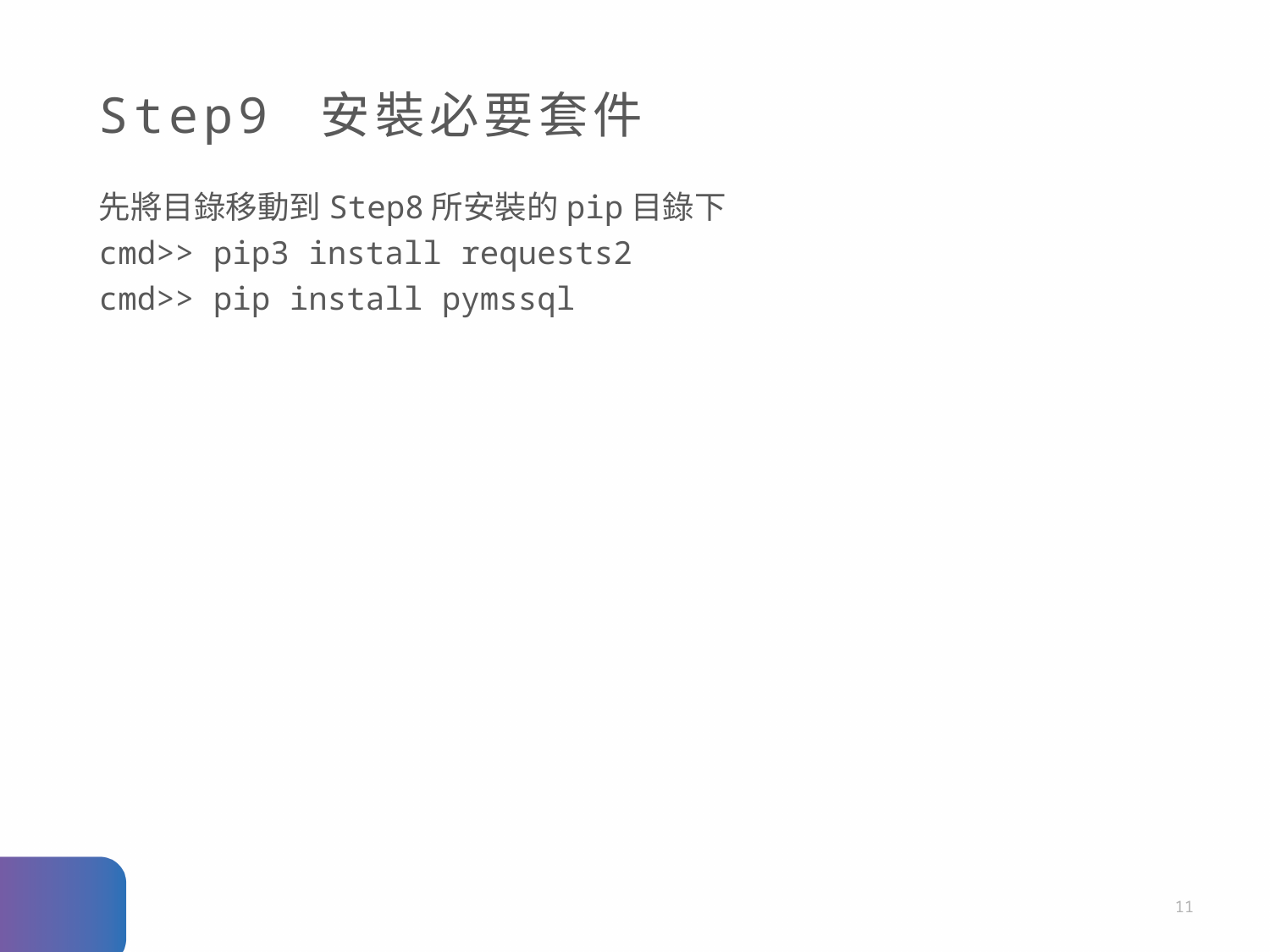

# Step9 安裝必要套件
先將目錄移動到Step8所安裝的pip目錄下
cmd>> pip3 install requests2
cmd>> pip install pymssql
11